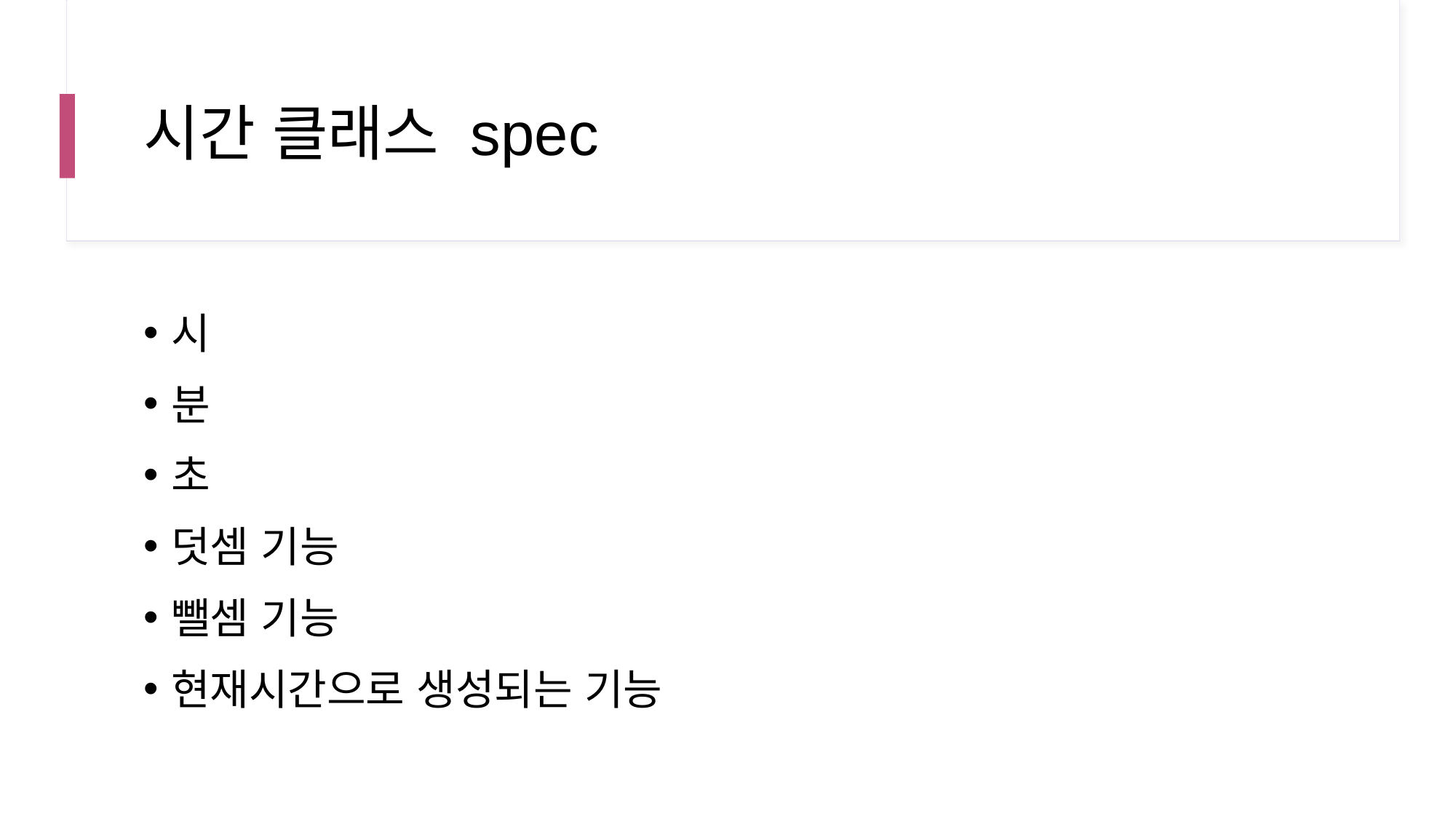

# 시간 클래스 spec
시
분
초
덧셈 기능
뺄셈 기능
현재시간으로 생성되는 기능